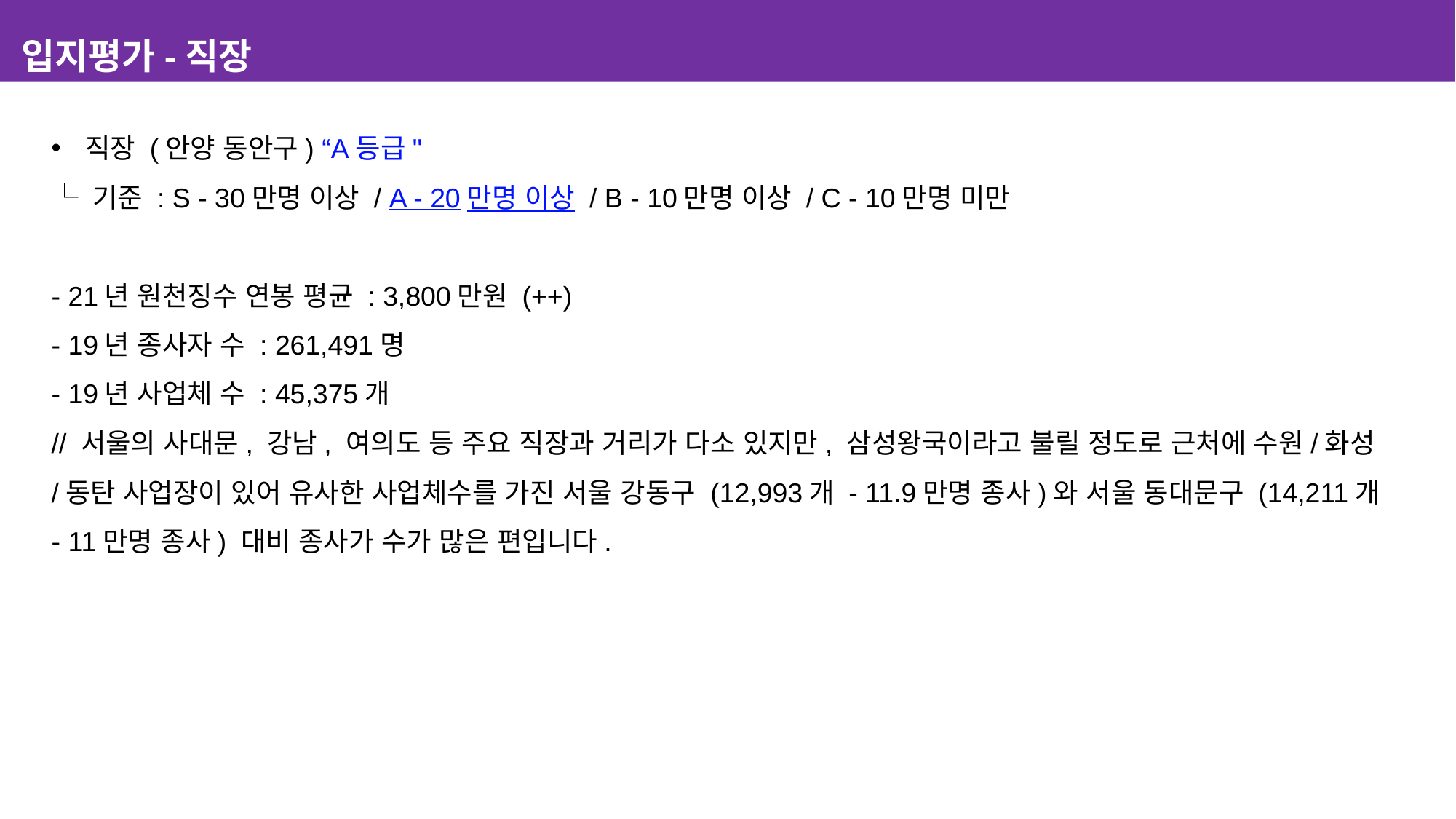

입지평가-직장
직장 (안양 동안구) “A등급"
└ 기준 : S - 30만명 이상 / A - 20만명 이상 / B - 10만명 이상 / C - 10만명 미만
​
- 21년 원천징수 연봉 평균 : 3,800만원 (++)
- 19년 종사자 수 : 261,491명
- 19년 사업체 수 : 45,375개
// 서울의 사대문, 강남, 여의도 등 주요 직장과 거리가 다소 있지만, 삼성왕국이라고 불릴 정도로 근처에 수원/화성/동탄 사업장이 있어 유사한 사업체수를 가진 서울 강동구 (12,993개 - 11.9만명 종사)와 서울 동대문구 (14,211개 - 11만명 종사) 대비 종사가 수가 많은 편입니다.